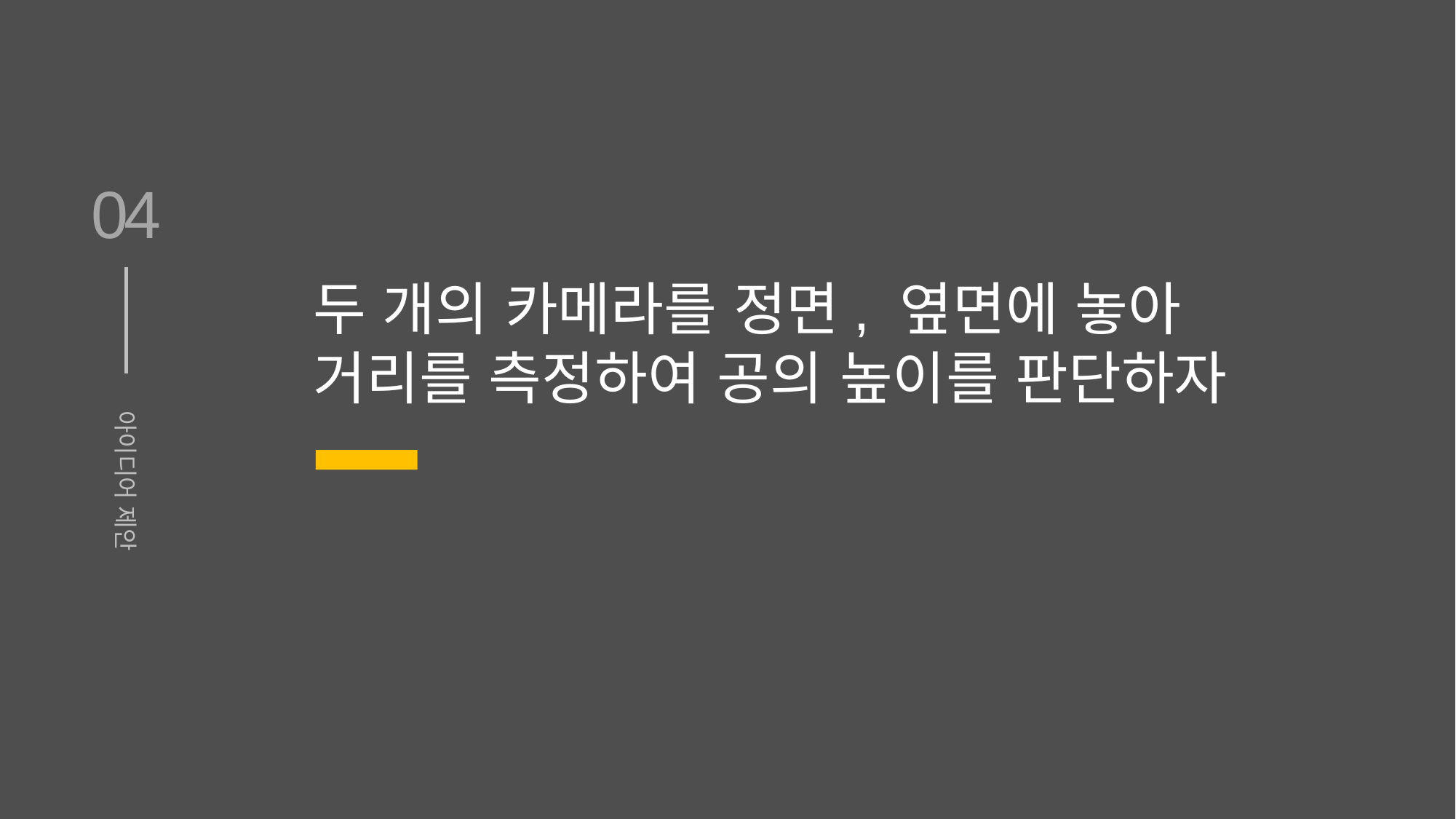

04
두 개의 카메라를 정면, 옆면에 놓아
거리를 측정하여 공의 높이를 판단하자

아이디어 제안